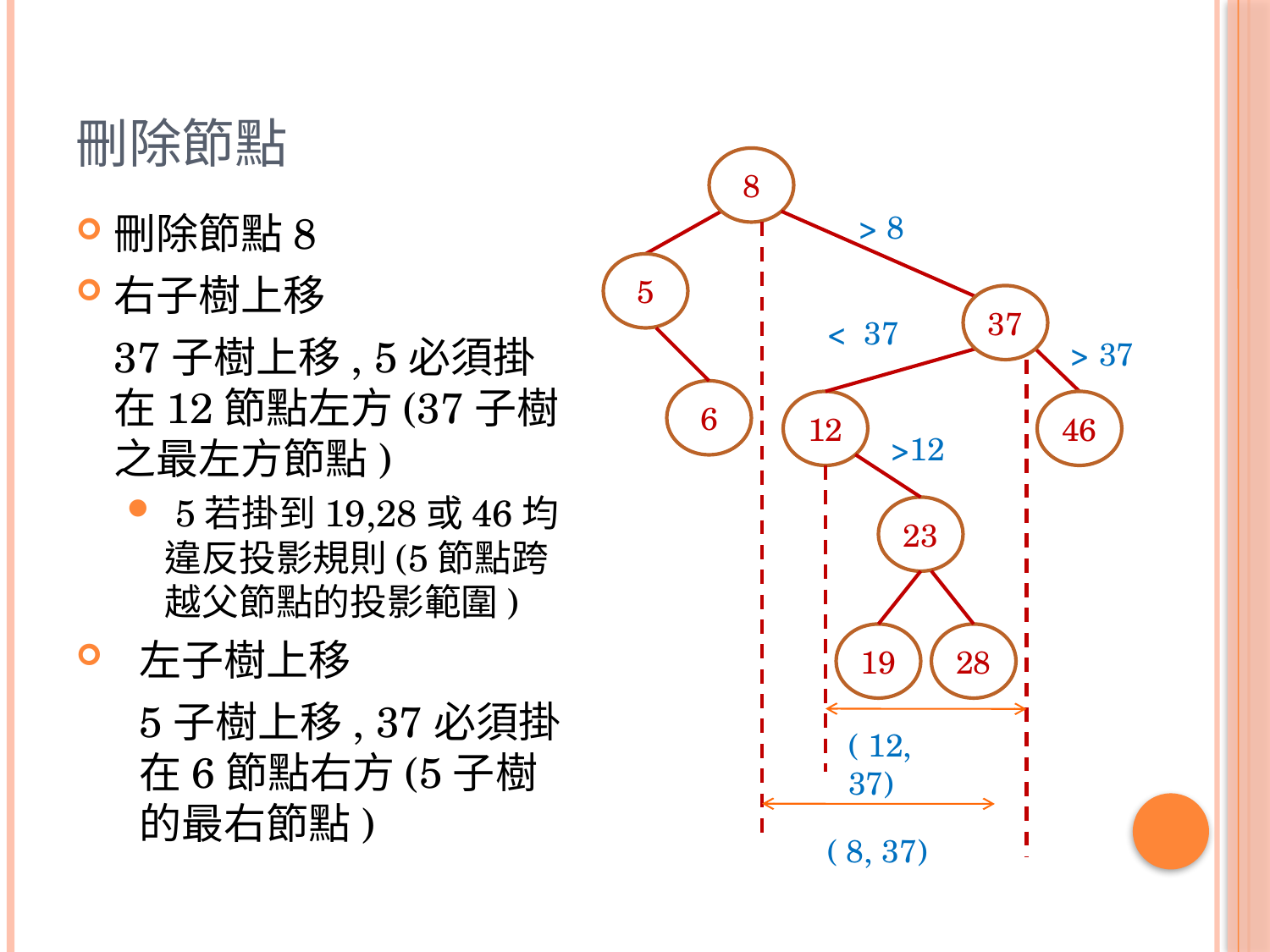

# 刪除節點
8
刪除節點8
右子樹上移
	37子樹上移, 5必須掛在12節點左方(37子樹之最左方節點)
 5若掛到19,28或46均違反投影規則(5節點跨越父節點的投影範圍)
左子樹上移
	5子樹上移, 37必須掛在6節點右方(5子樹的最右節點)

> 8
5
37
<  37
> 37
6
12
46
>12
23
19
28
( 12, 37)
( 8, 37)